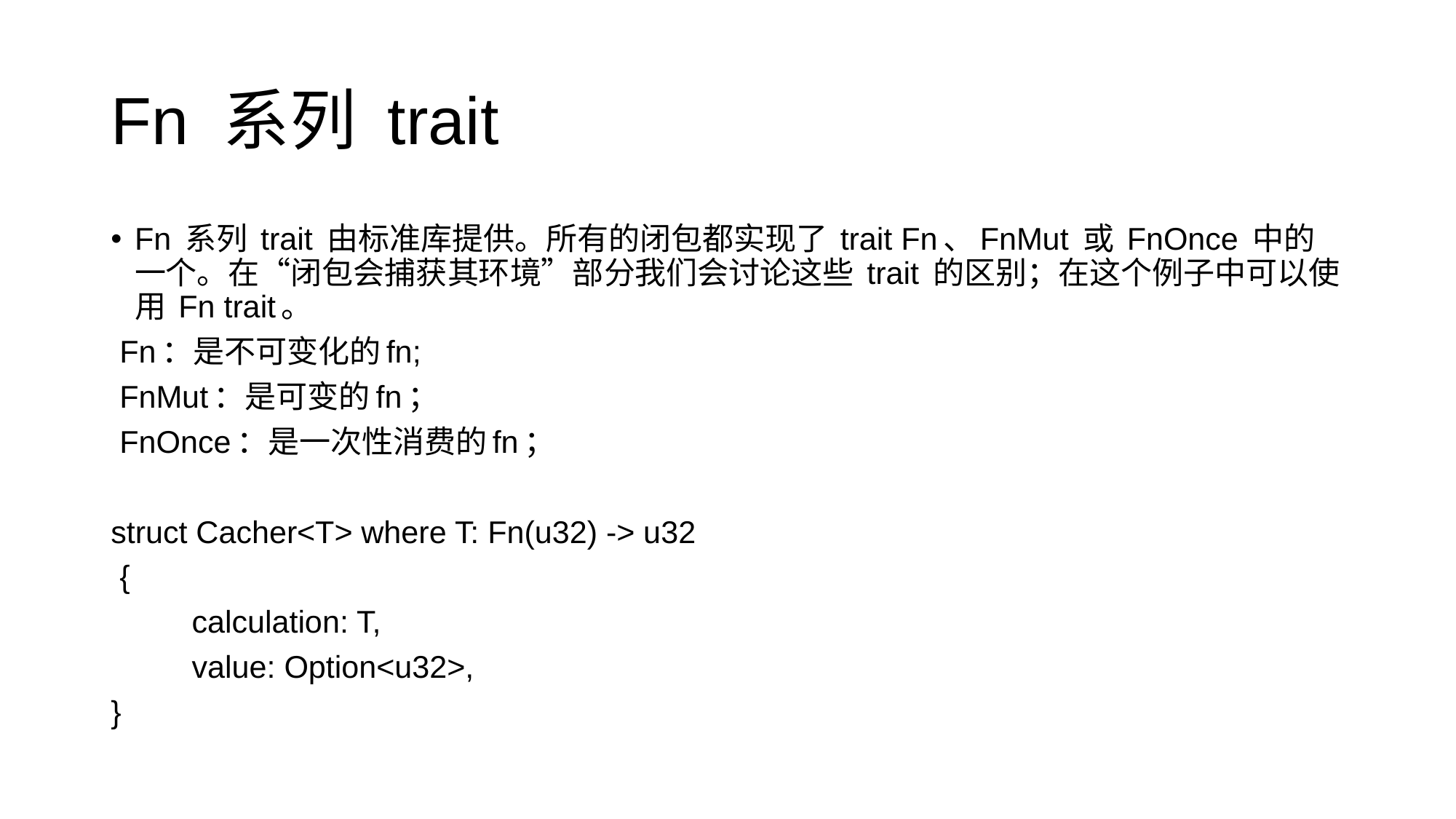

# Fn 系列 trait
Fn 系列 trait 由标准库提供。所有的闭包都实现了 trait Fn、FnMut 或 FnOnce 中的一个。在“闭包会捕获其环境”部分我们会讨论这些 trait 的区别；在这个例子中可以使用 Fn trait。
 Fn：是不可变化的fn;
 FnMut：是可变的fn；
 FnOnce：是一次性消费的fn；

struct Cacher<T> where T: Fn(u32) -> u32
 {
	calculation: T,
	value: Option<u32>,
}